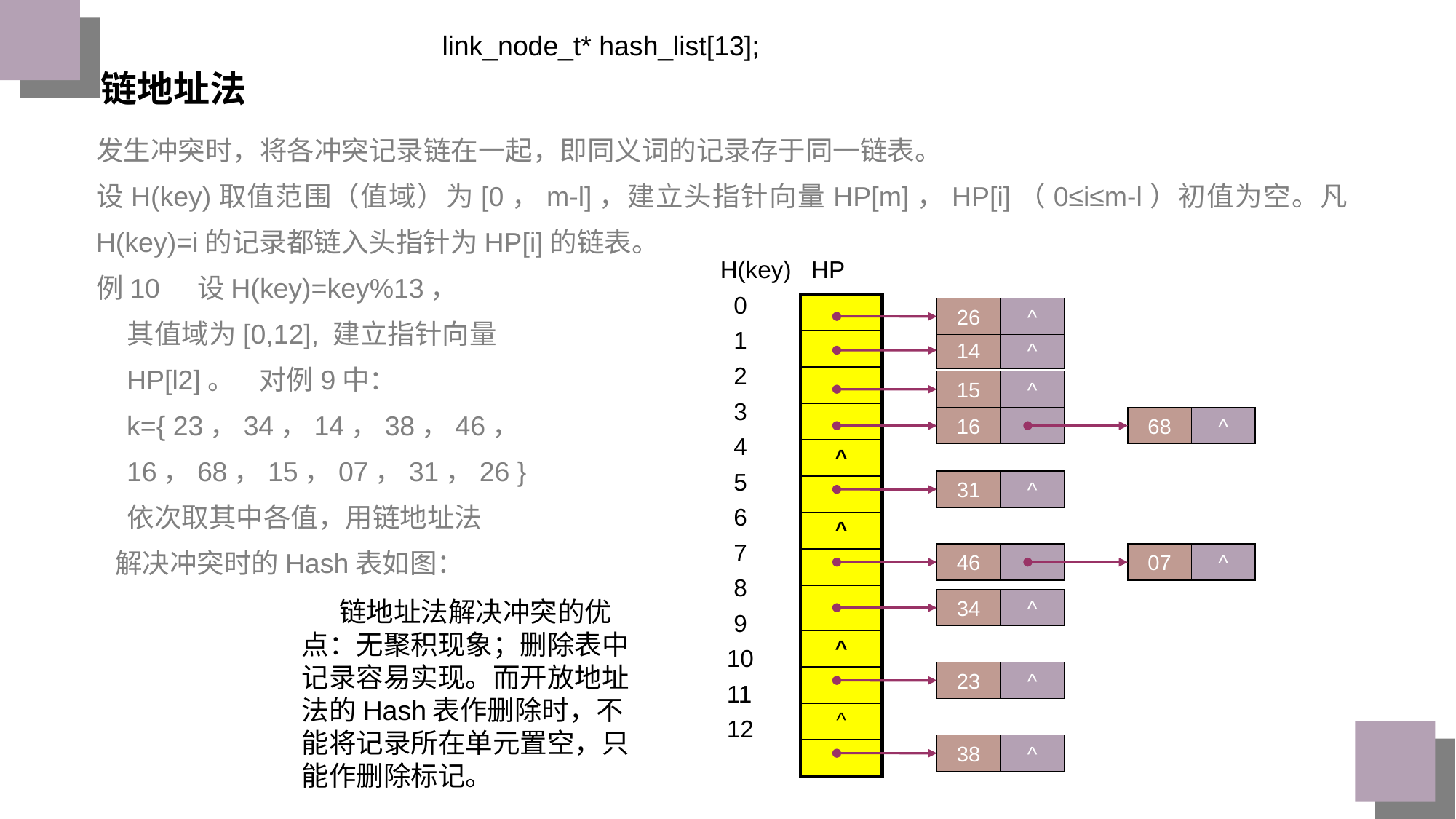

link_node_t* hash_list[13];
链地址法
发生冲突时，将各冲突记录链在一起，即同义词的记录存于同一链表。
设H(key)取值范围（值域）为[0，m-l]，建立头指针向量HP[m]，HP[i]（0≤i≤m-l）初值为空。凡H(key)=i的记录都链入头指针为HP[i]的链表。
例10    设H(key)=key%13，
    其值域为[0,12], 建立指针向量
    HP[l2]。    对例9中：
    k={ 23，34，14，38，46，
    16，68，15，07，31，26 }
    依次取其中各值，用链地址法
  解决冲突时的Hash表如图：

H(key)   HP
  0
  1
  2
  3
  4
  5
  6
  7
  8
  9
 10
 11
 12
|  |
| --- |
|  |
|  |
|  |
| ^ |
|  |
| ^ |
|  |
|  |
| ^ |
|  |
| ^ |
|  |
26
^

14
^

15
^

16
^

68
^

31
^

46
46
^

07
^

     链地址法解决冲突的优点：无聚积现象；删除表中记录容易实现。而开放地址法的Hash表作删除时，不能将记录所在单元置空，只能作删除标记。
34
^

23
^

38
^